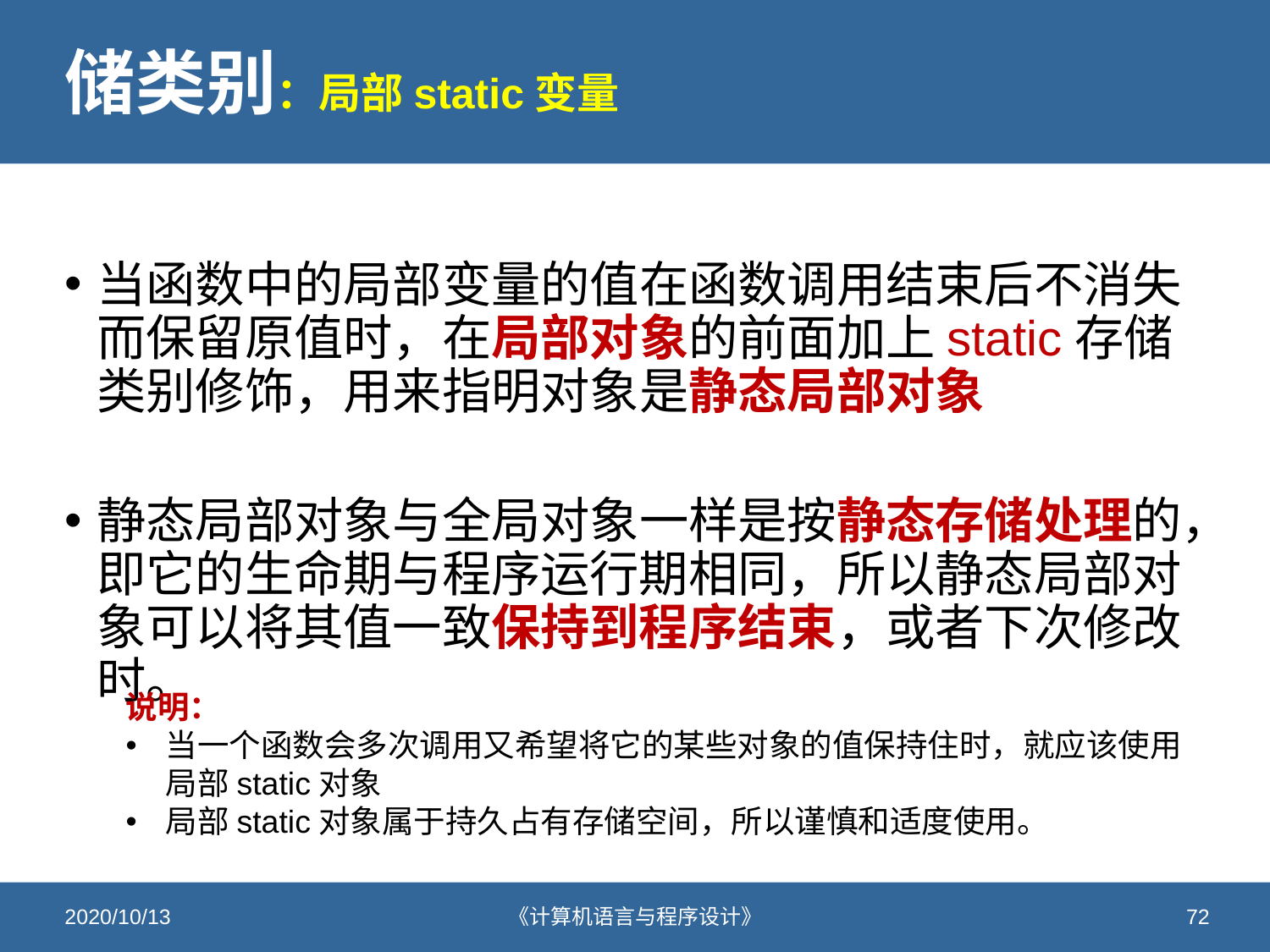

# 储类别：局部static变量
当函数中的局部变量的值在函数调用结束后不消失而保留原值时，在局部对象的前面加上static存储类别修饰，用来指明对象是静态局部对象
静态局部对象与全局对象一样是按静态存储处理的，即它的生命期与程序运行期相同，所以静态局部对象可以将其值一致保持到程序结束，或者下次修改时。
说明：
当一个函数会多次调用又希望将它的某些对象的值保持住时，就应该使用局部static对象
局部static对象属于持久占有存储空间，所以谨慎和适度使用。
2020/10/13
《计算机语言与程序设计》
72